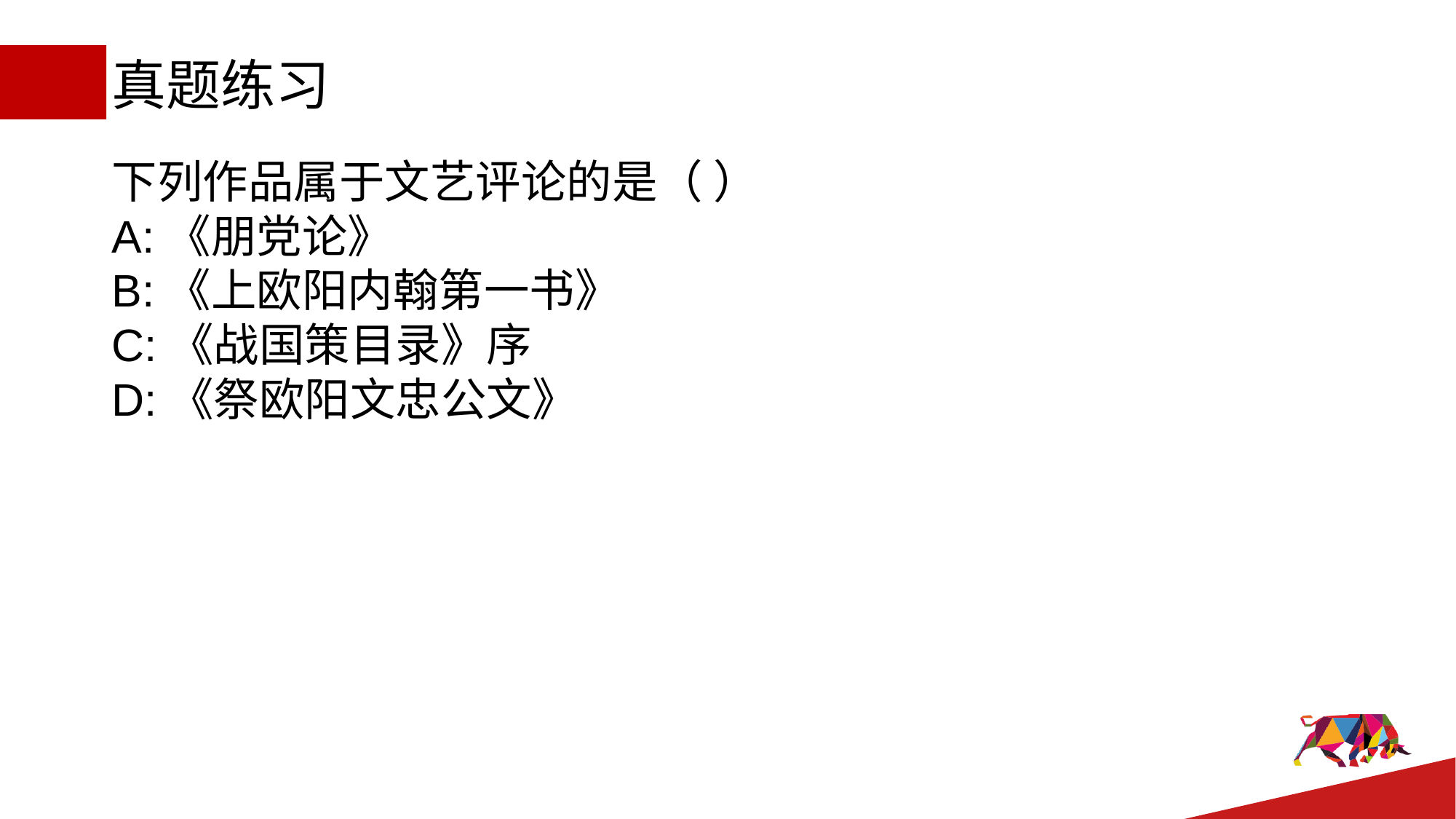

# 真题练习
下列作品属于文艺评论的是（ ）
A:《朋党论》
B:《上欧阳内翰第一书》
C:《战国策目录》序
D:《祭欧阳文忠公文》